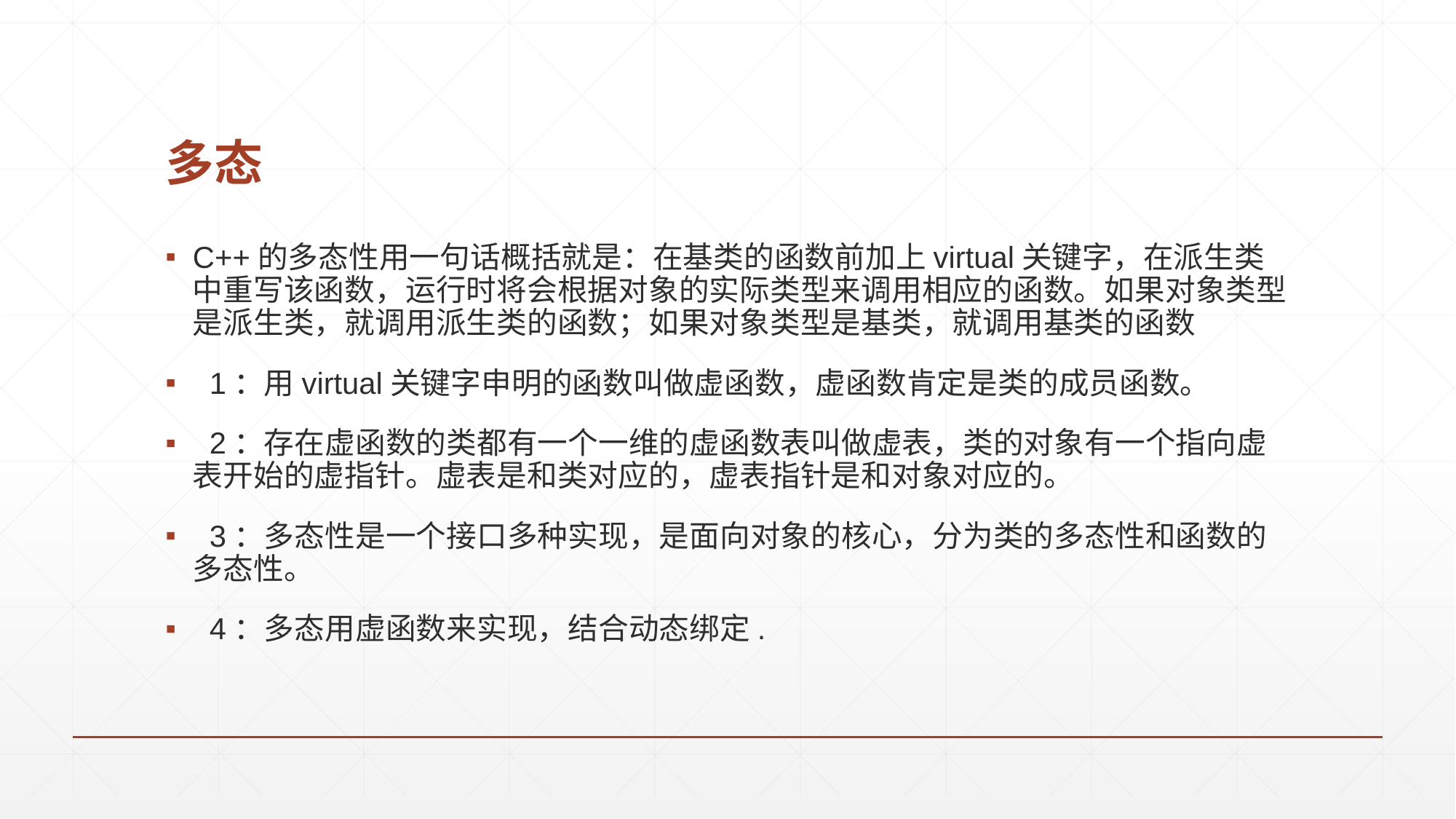

# 多态
C++的多态性用一句话概括就是：在基类的函数前加上virtual关键字，在派生类中重写该函数，运行时将会根据对象的实际类型来调用相应的函数。如果对象类型是派生类，就调用派生类的函数；如果对象类型是基类，就调用基类的函数
  1：用virtual关键字申明的函数叫做虚函数，虚函数肯定是类的成员函数。
  2：存在虚函数的类都有一个一维的虚函数表叫做虚表，类的对象有一个指向虚表开始的虚指针。虚表是和类对应的，虚表指针是和对象对应的。
  3：多态性是一个接口多种实现，是面向对象的核心，分为类的多态性和函数的多态性。
  4：多态用虚函数来实现，结合动态绑定.